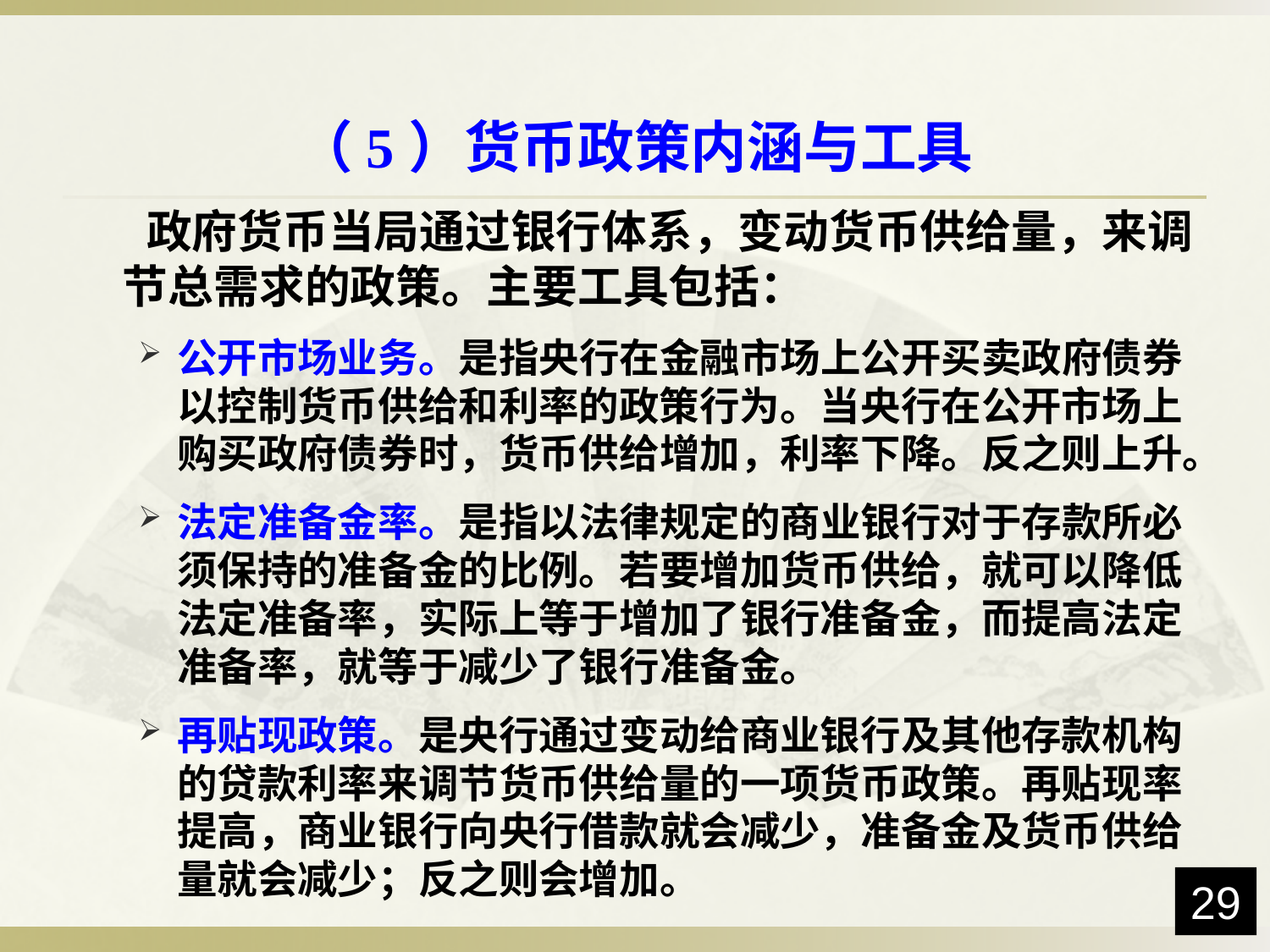

# （5）货币政策内涵与工具
      政府货币当局通过银行体系，变动货币供给量，来调节总需求的政策。主要工具包括：
公开市场业务。是指央行在金融市场上公开买卖政府债券以控制货币供给和利率的政策行为。当央行在公开市场上购买政府债券时，货币供给增加，利率下降。反之则上升。
法定准备金率。是指以法律规定的商业银行对于存款所必须保持的准备金的比例。若要增加货币供给，就可以降低法定准备率，实际上等于增加了银行准备金，而提高法定准备率，就等于减少了银行准备金。
再贴现政策。是央行通过变动给商业银行及其他存款机构的贷款利率来调节货币供给量的一项货币政策。再贴现率提高，商业银行向央行借款就会减少，准备金及货币供给量就会减少；反之则会增加。
29